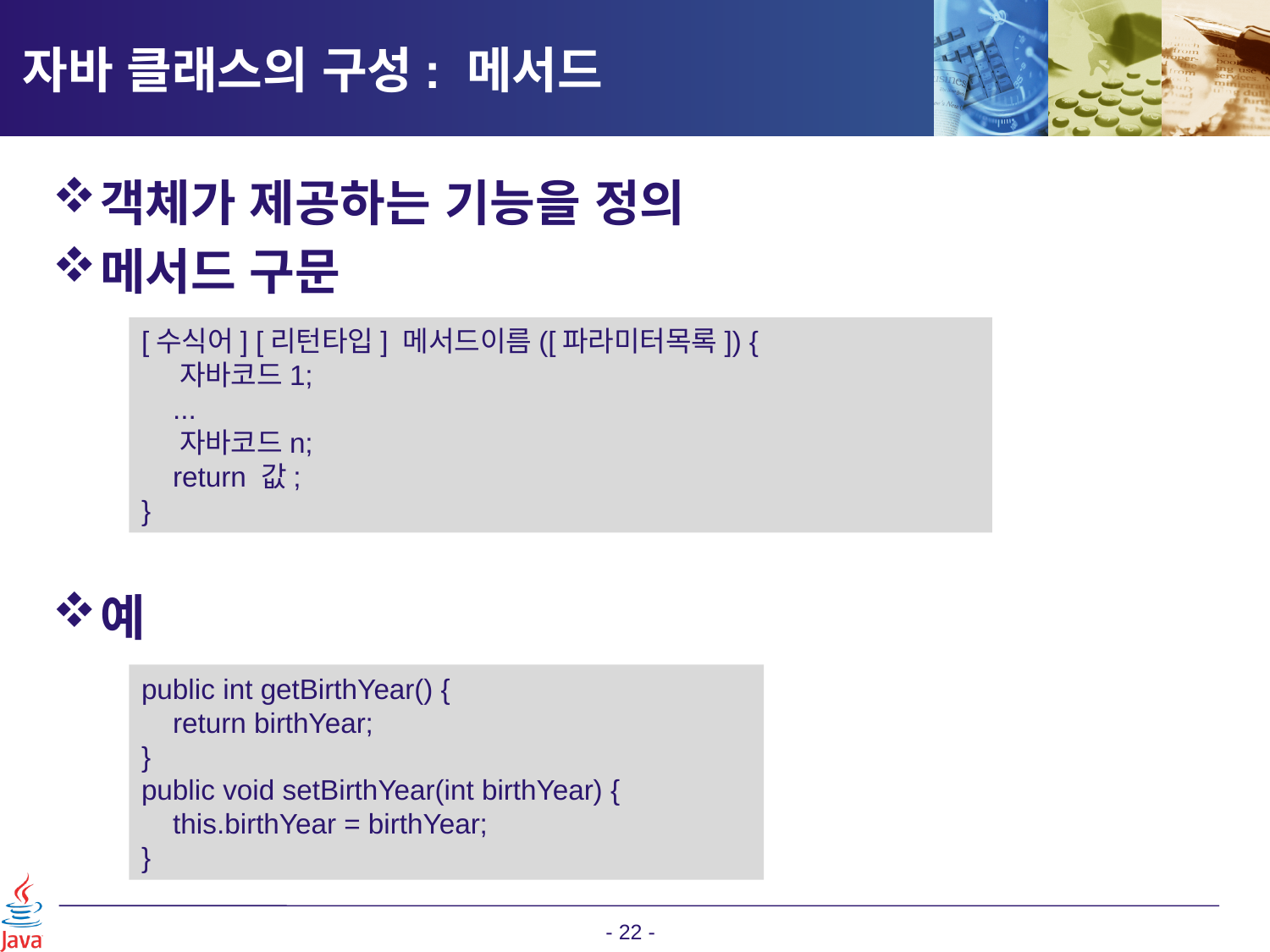

# 자바 클래스의 구성: 메서드
객체가 제공하는 기능을 정의
메서드 구문

예
[수식어] [리턴타입] 메서드이름([파라미터목록]) {
    자바코드1;
    ...
    자바코드n;
    return 값;
}
public int getBirthYear() {
    return birthYear;
}
public void setBirthYear(int birthYear) {
    this.birthYear = birthYear;
}